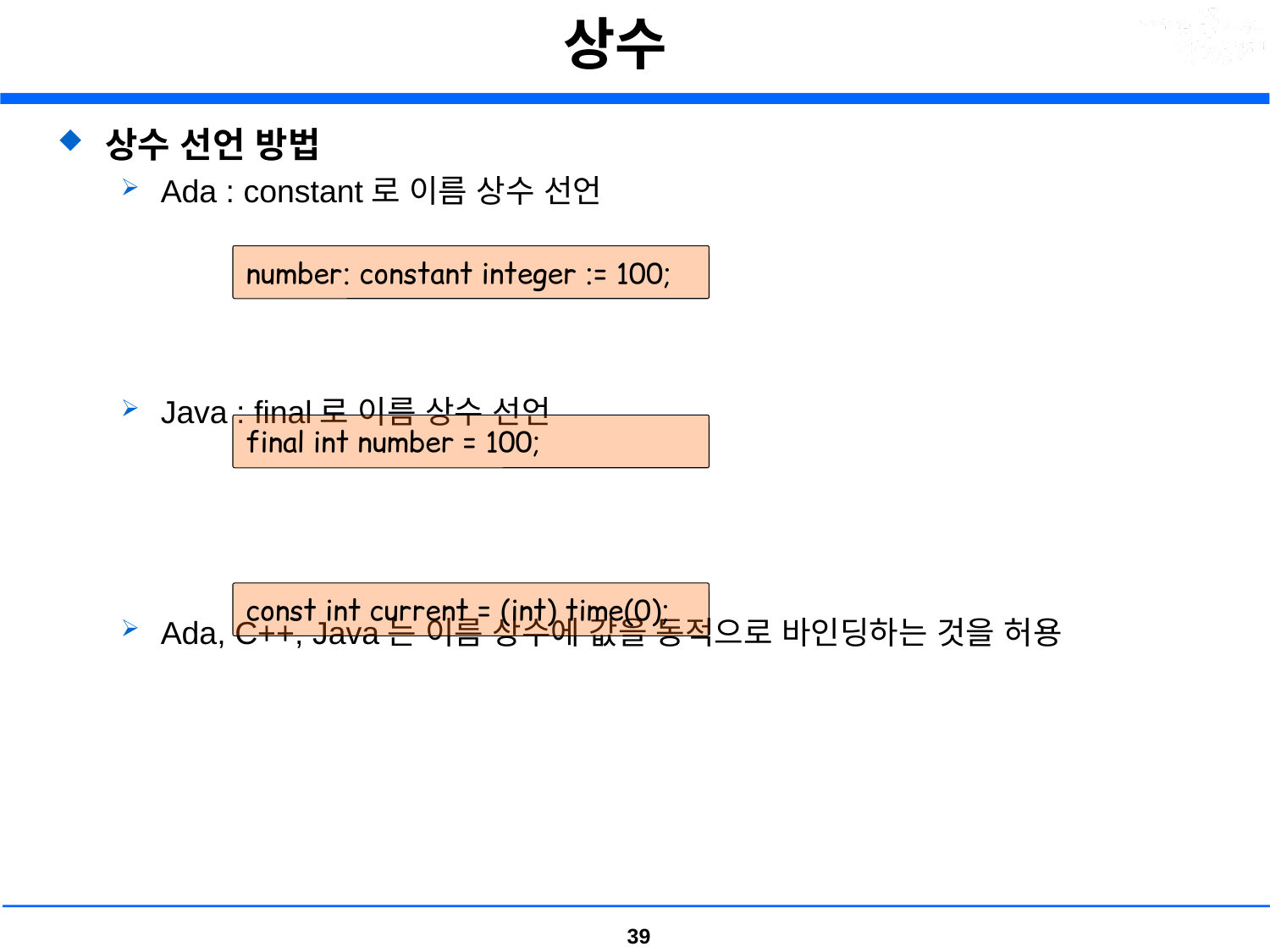

# 상수
상수 선언 방법
Ada : constant로 이름 상수 선언

Java : final로 이름 상수 선언

Ada, C++, Java는 이름 상수에 값을 동적으로 바인딩하는 것을 허용

number: constant integer := 100;
final int number = 100;
const int current = (int) time(0);